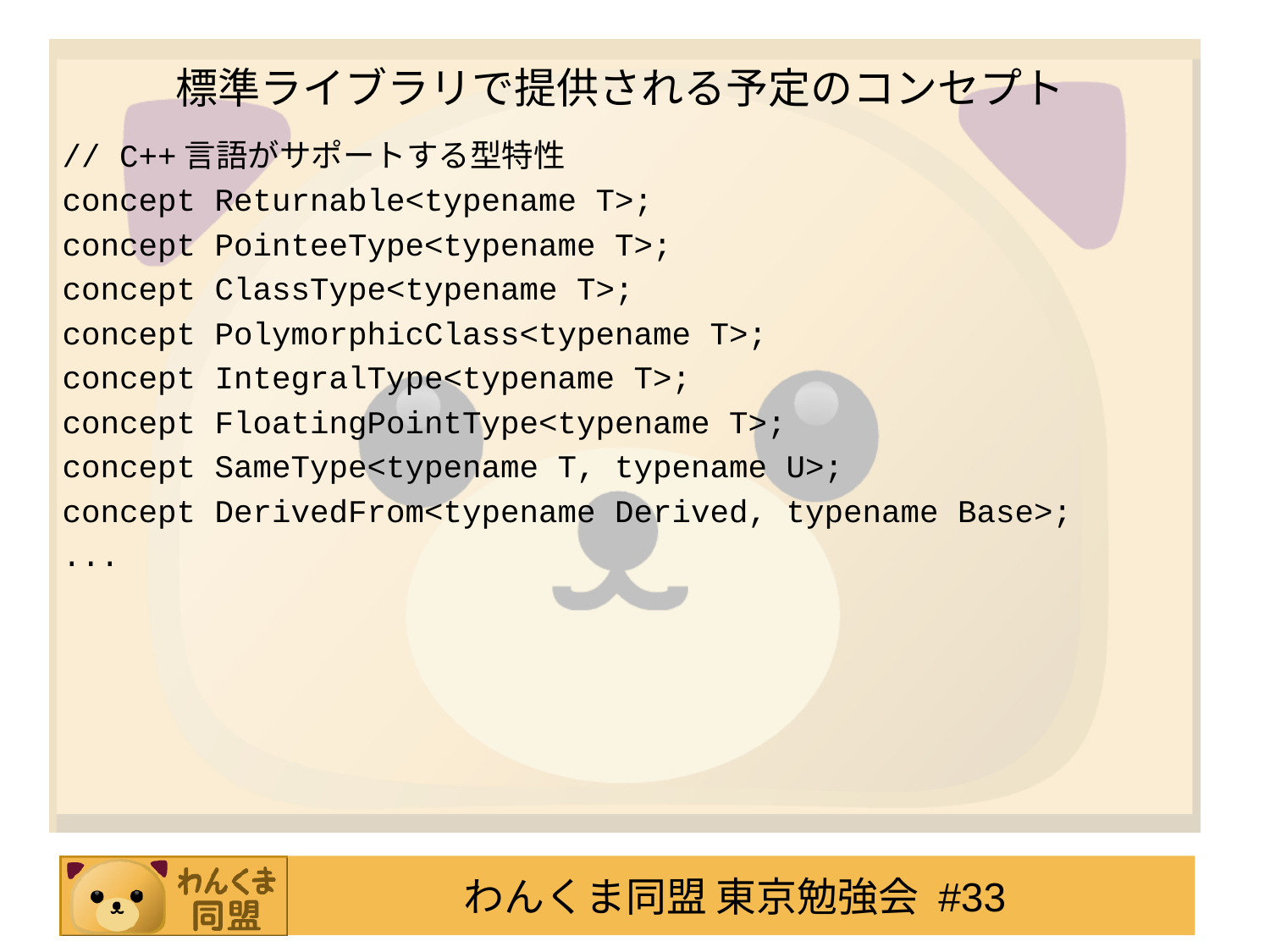

# 標準ライブラリで提供される予定のコンセプト
// C++言語がサポートする型特性
concept Returnable<typename T>;
concept PointeeType<typename T>;
concept ClassType<typename T>;
concept PolymorphicClass<typename T>;
concept IntegralType<typename T>;
concept FloatingPointType<typename T>;
concept SameType<typename T, typename U>;
concept DerivedFrom<typename Derived, typename Base>;
...